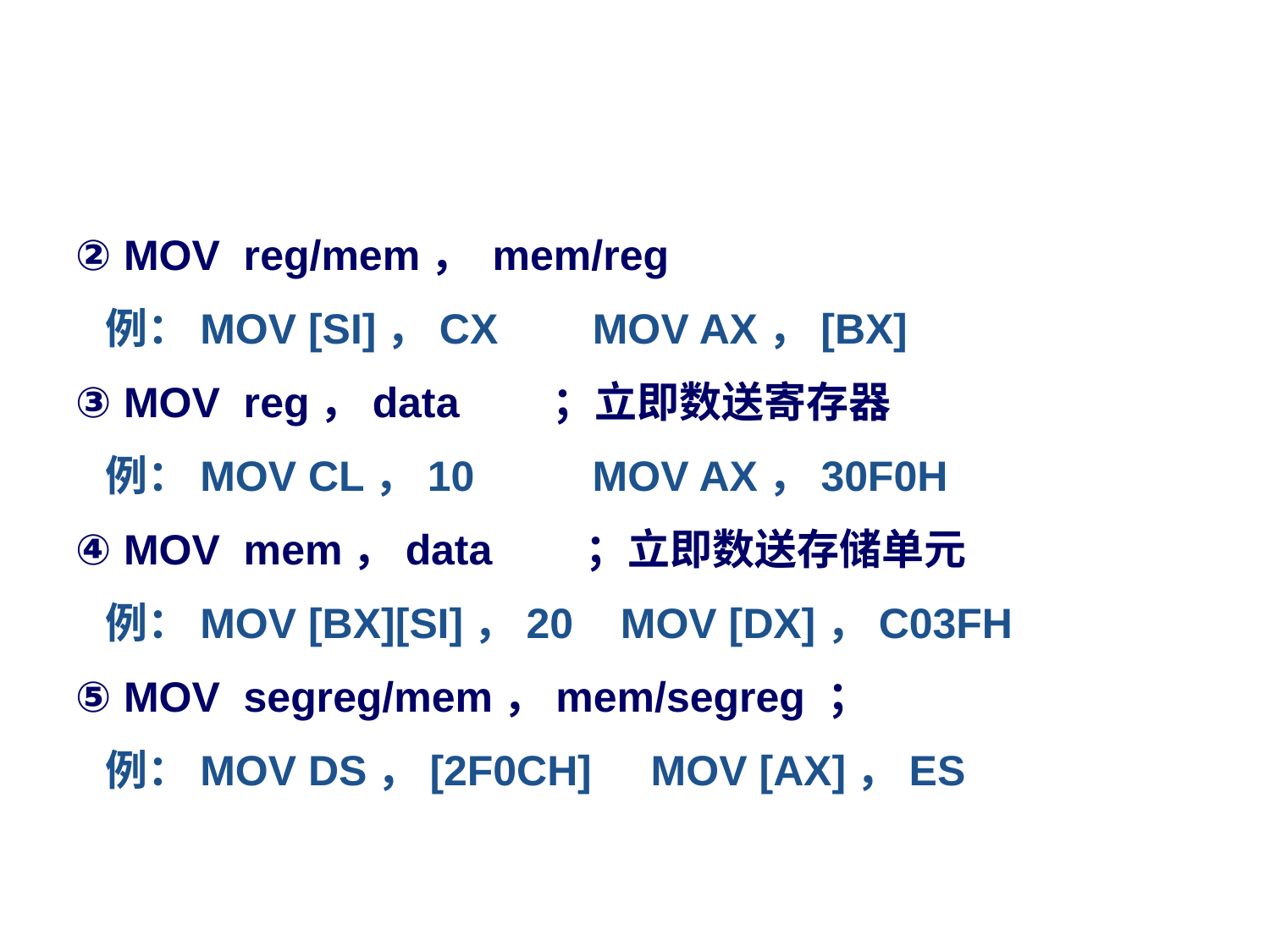

#
② MOV  reg/mem， mem/reg
  例：MOV [SI]，CX        MOV AX，[BX]
③ MOV  reg，data       ；立即数送寄存器
  例：MOV CL，10          MOV AX，30F0H
④ MOV  mem，data       ；立即数送存储单元
  例：MOV [BX][SI]，20    MOV [DX]，C03FH
⑤ MOV  segreg/mem，mem/segreg ；
  例：MOV DS，[2F0CH]     MOV [AX]，ES